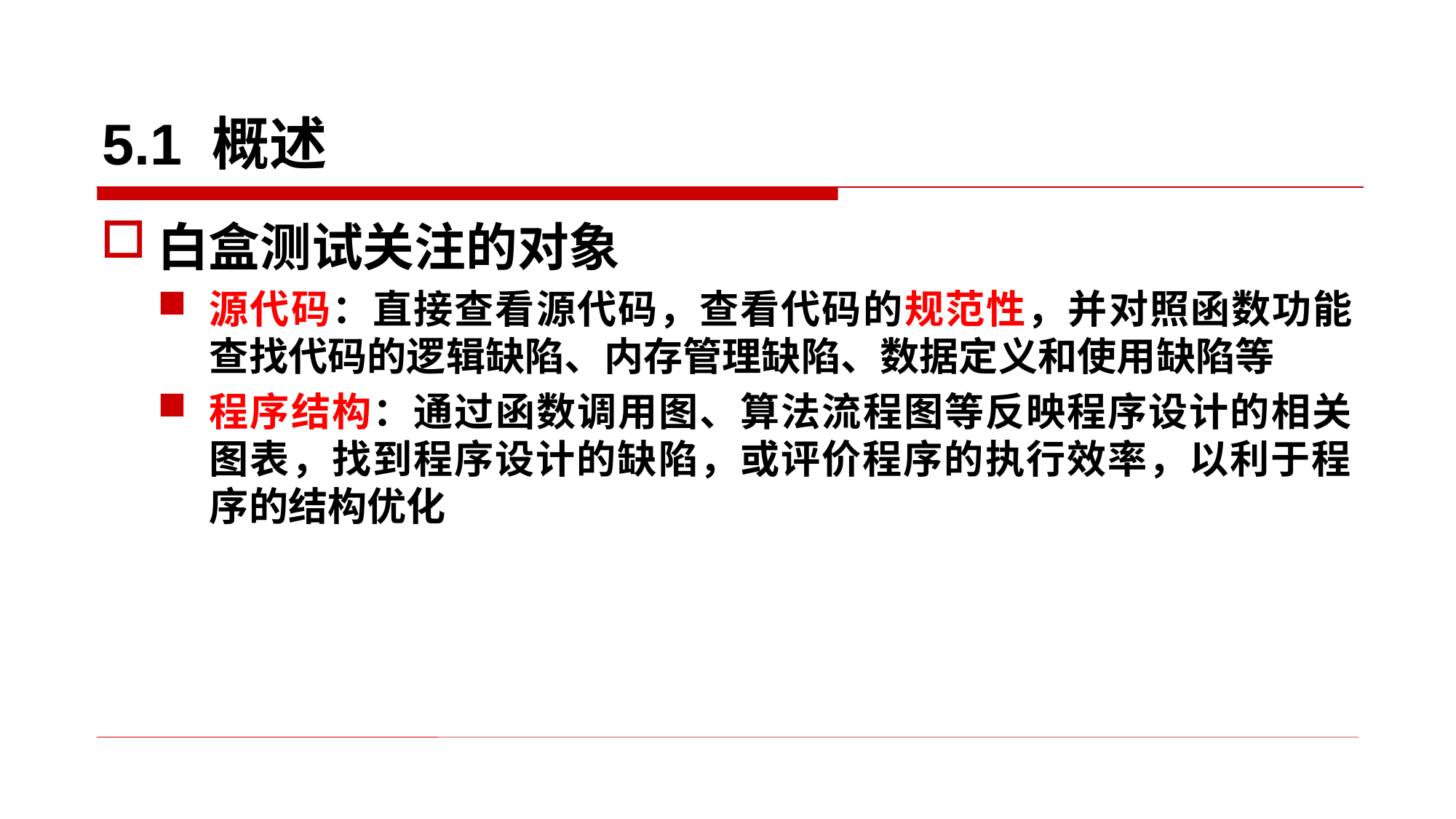

# 5.1 概述
白盒测试关注的对象
源代码：直接查看源代码，查看代码的规范性，并对照函数功能查找代码的逻辑缺陷、内存管理缺陷、数据定义和使用缺陷等
程序结构：通过函数调用图、算法流程图等反映程序设计的相关图表，找到程序设计的缺陷，或评价程序的执行效率，以利于程序的结构优化
5